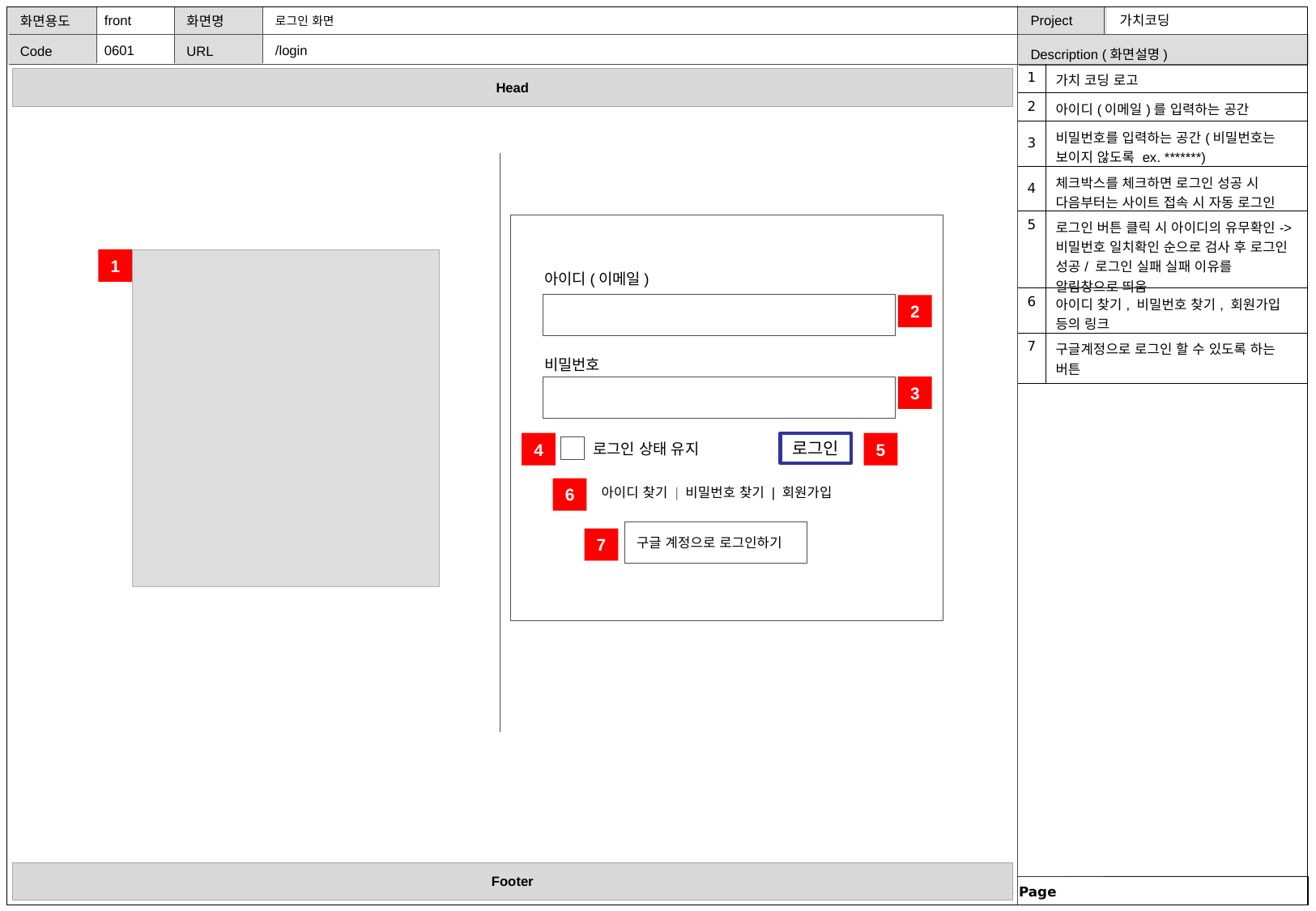

front
로그인 화면
0601
/login
| 1 | 가치 코딩 로고 |
| --- | --- |
| 2 | 아이디(이메일)를 입력하는 공간 |
| 3 | 비밀번호를 입력하는 공간(비밀번호는 보이지 않도록 ex. \*\*\*\*\*\*\*) |
| 4 | 체크박스를 체크하면 로그인 성공 시 다음부터는 사이트 접속 시 자동 로그인 |
| 5 | 로그인 버튼 클릭 시 아이디의 유무확인->비밀번호 일치확인 순으로 검사 후 로그인 성공/ 로그인 실패 실패 이유를 알림창으로 띄움 |
| 6 | 아이디 찾기, 비밀번호 찾기, 회원가입 등의 링크 |
| 7 | 구글계정으로 로그인 할 수 있도록 하는 버튼 |

1

아이디(이메일)

2
비밀번호
3

4
5
로그인
로그인 상태 유지

6
아이디 찾기 | 비밀번호 찾기 | 회원가입
구글 계정으로 로그인하기
7